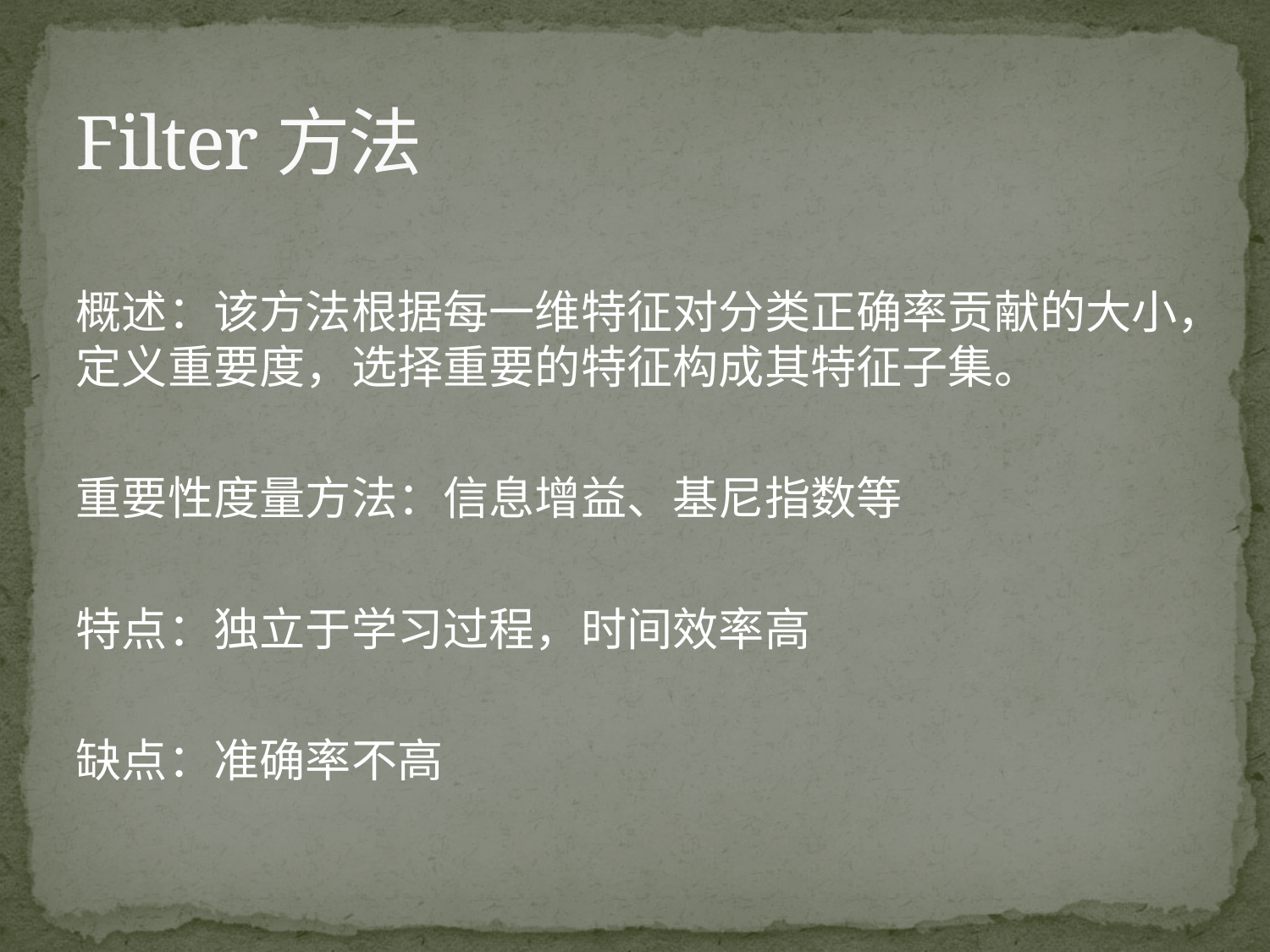

# Filter方法

概述：该方法根据每一维特征对分类正确率贡献的大小，定义重要度，选择重要的特征构成其特征子集。

重要性度量方法：信息增益、基尼指数等

特点：独立于学习过程，时间效率高

缺点：准确率不高